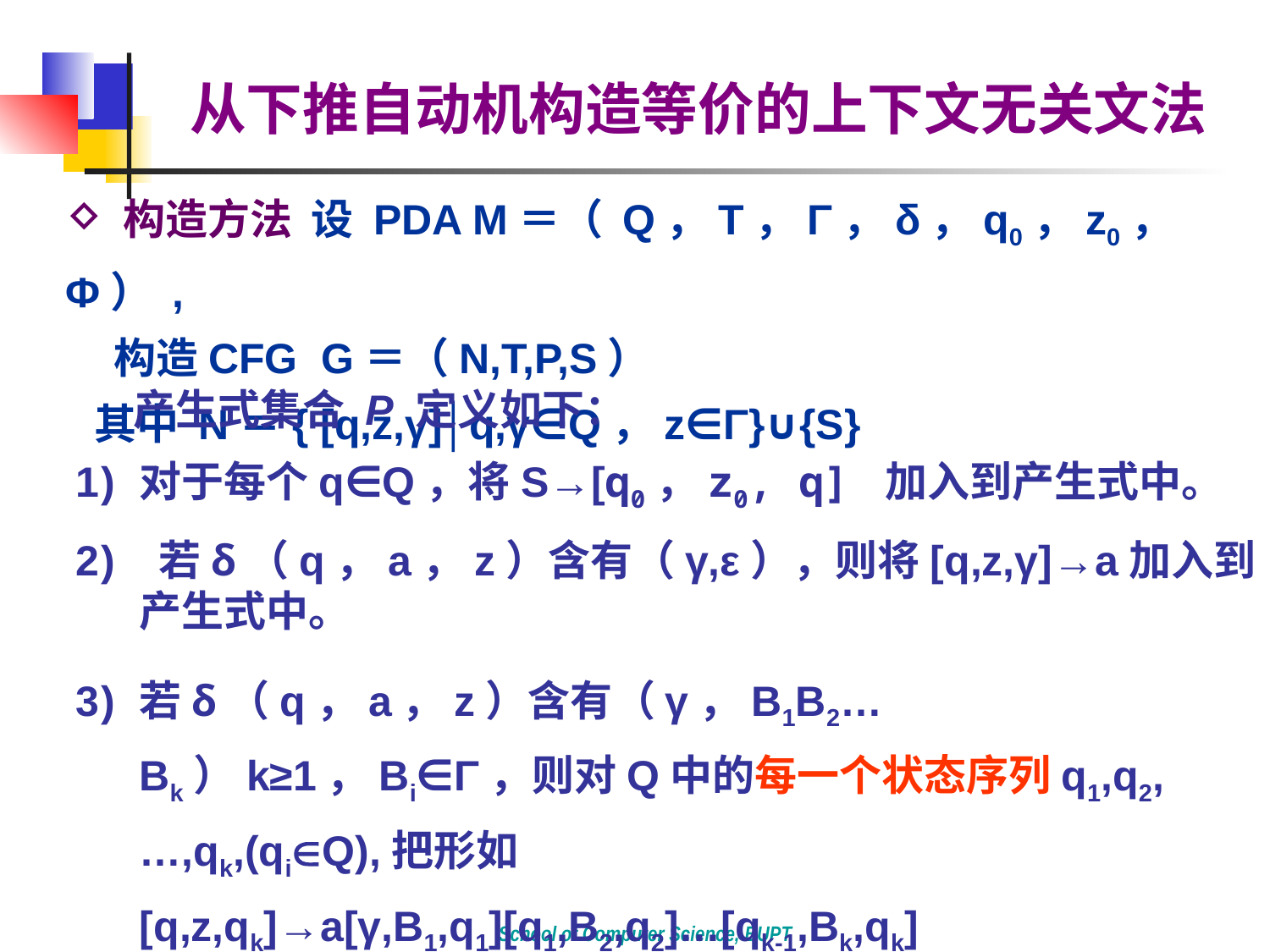

从下推自动机构造等价的上下文无关文法
 构造方法  设 PDA M＝（ Q，T，Γ，δ，q0，z0，Φ） ,
    构造CFG  G＝（N,T,P,S）
  其中 N＝{ [q,z,γ]│q,γ∈Q，z∈Γ}∪{S}
     产生式集合 P 定义如下：
对于每个q∈Q，将S→[q0，z0, q] 加入到产生式中。
 若δ（q，a，z）含有（γ,ε），则将[q,z,γ]→a加入到产生式中。
若δ（q，a，z）含有（γ，B1B2…Bk）k≥1，Bi∈Γ，则对Q中的每一个状态序列q1,q2,…,qk,(qi∈Q),把形如
[q,z,qk]→a[γ,B1,q1][q1,B2,q2]…[qk-1,Bk,qk]
的产生式加入到P中。其中，a ∈ T  或 a = ε
School of Computer Science, BUPT
14